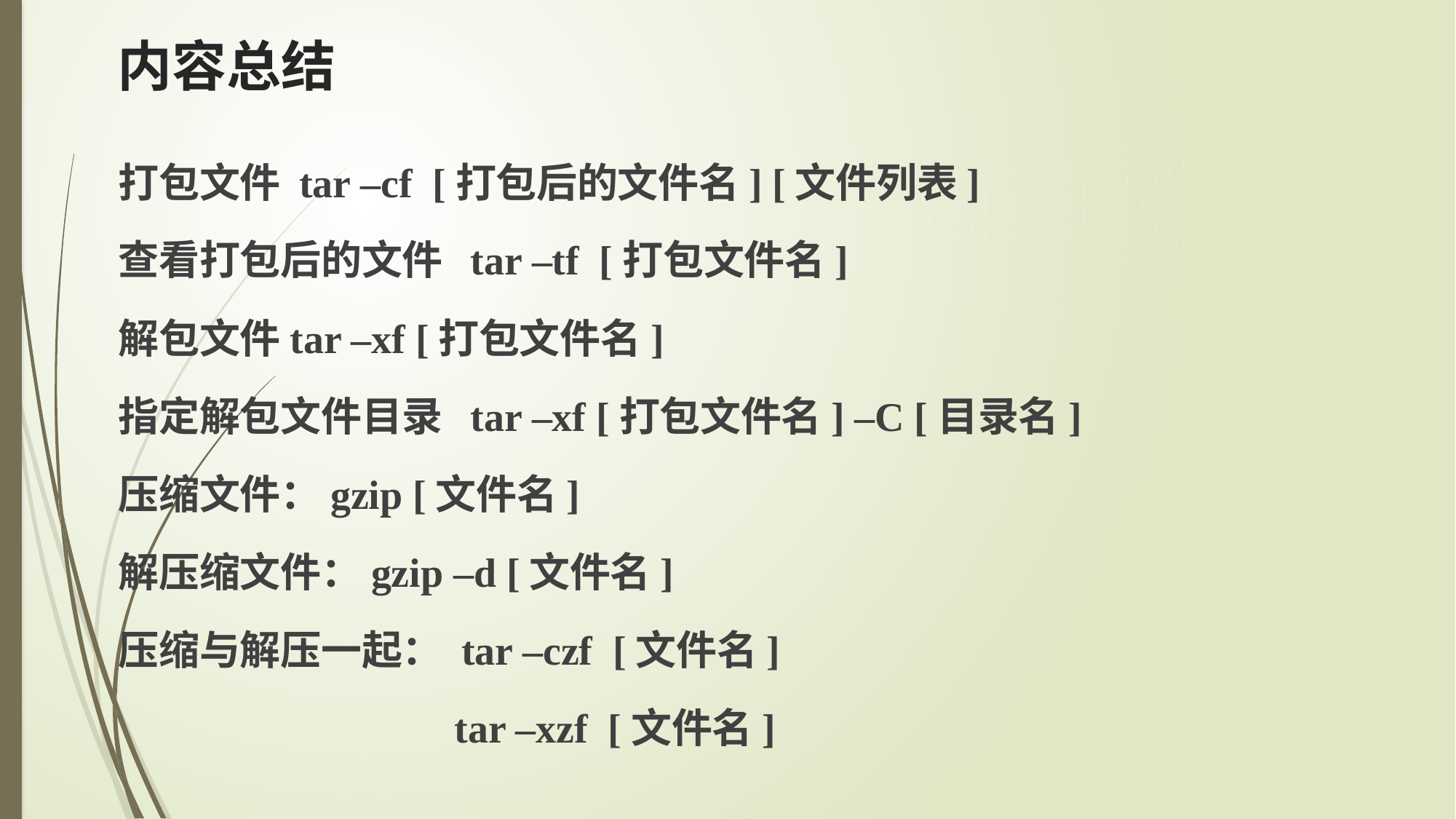

# 内容总结
打包文件 tar –cf  [打包后的文件名] [文件列表]
查看打包后的文件  tar –tf  [打包文件名]
解包文件tar –xf [打包文件名]
指定解包文件目录  tar –xf [打包文件名] –C [目录名]
压缩文件：gzip [文件名]
解压缩文件：gzip –d [文件名]
压缩与解压一起： tar –czf  [文件名]
                                 tar –xzf  [文件名]